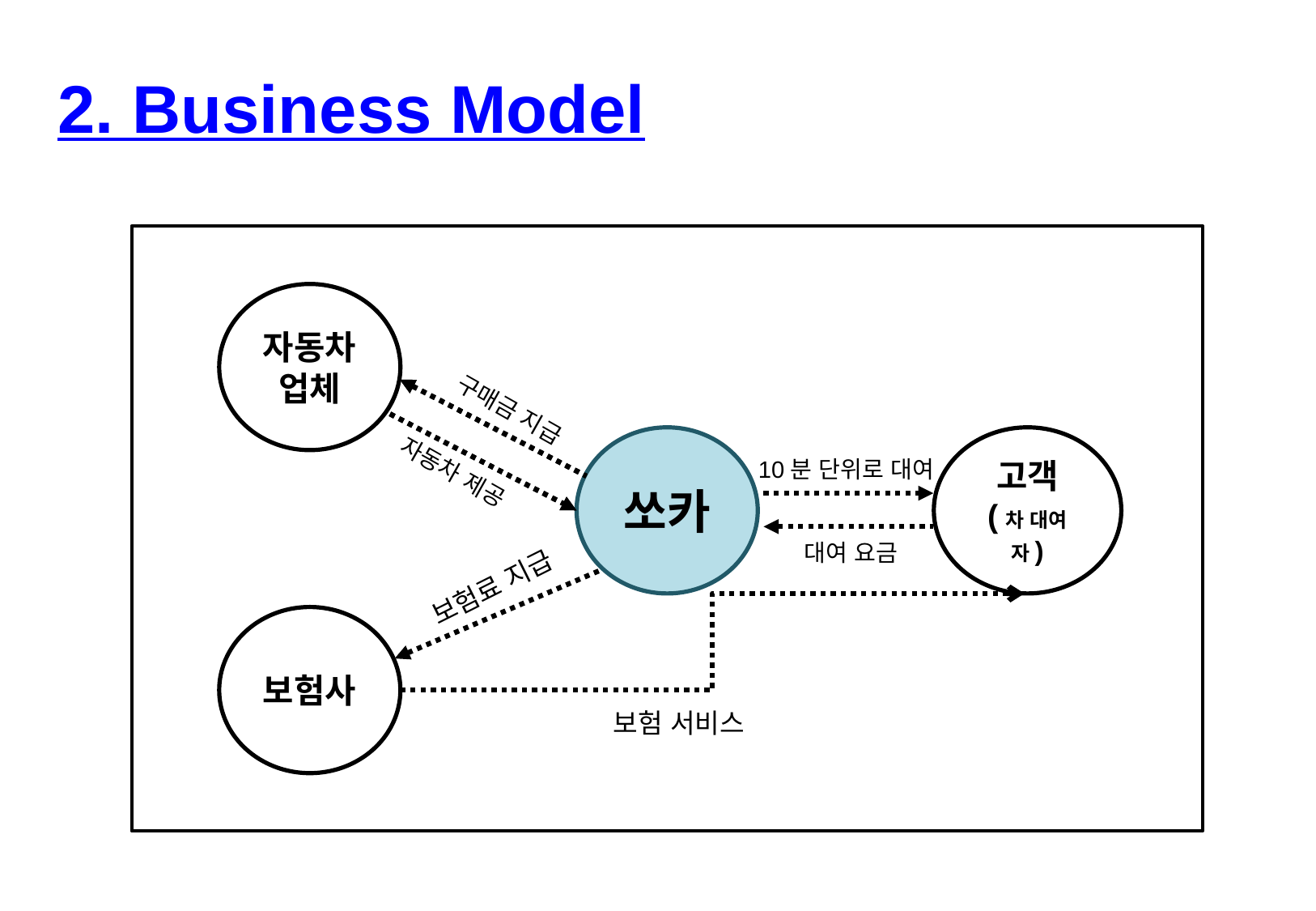

2. Business Model

자동차업체
구매금 지급
쏘카
고객
(차 대여자)
10분 단위로 대여
자동차 제공
대여 요금
보험료 지급
보험사
보험 서비스